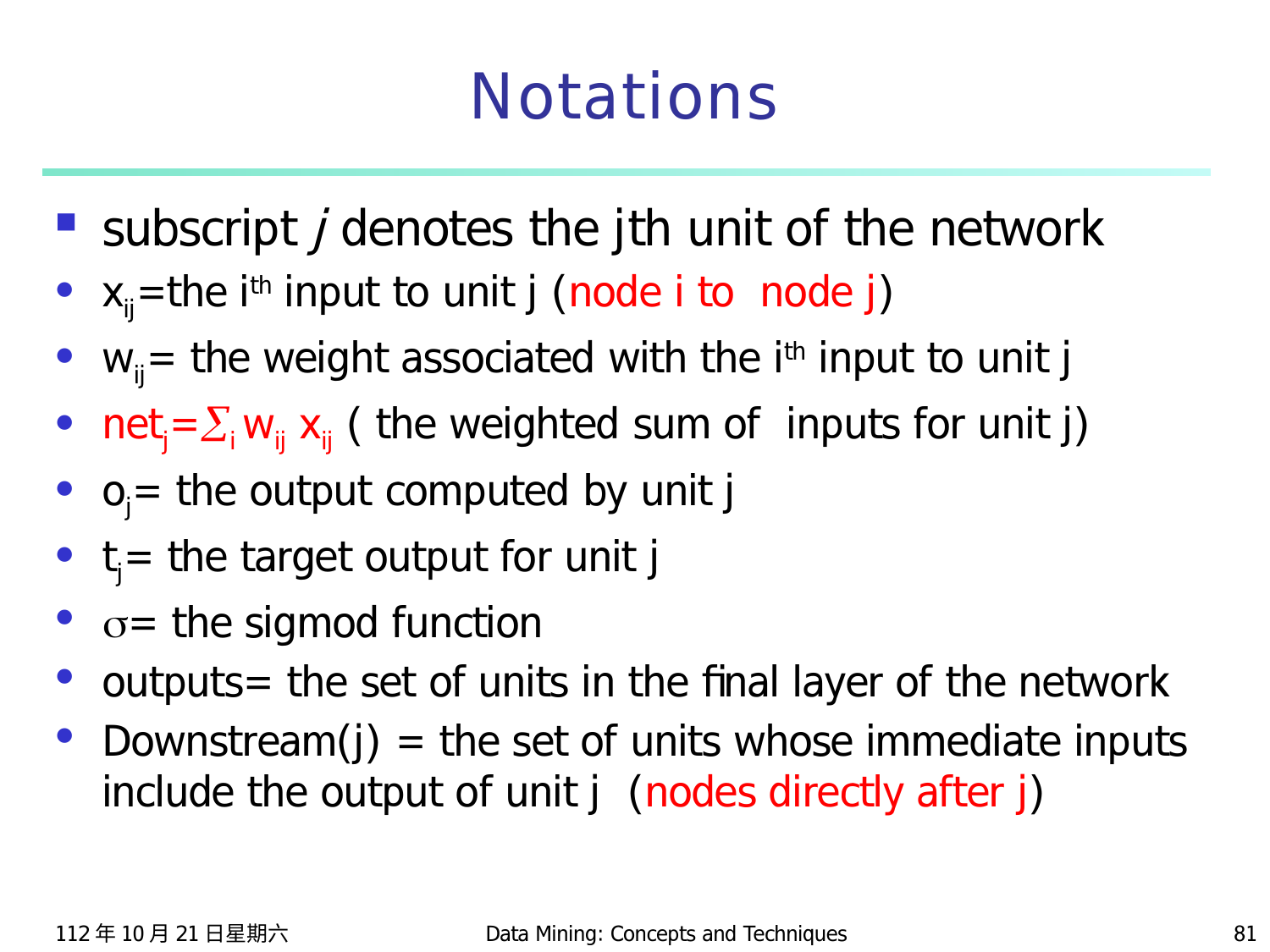

# Notations
subscript j denotes the jth unit of the network
xij=the ith input to unit j (node i to  node j)
wij= the weight associated with the ith input to unit j
netj=∑i wij xij ( the weighted sum of  inputs for unit j)
oj= the output computed by unit j
tj= the target output for unit j
σ= the sigmod function
outputs= the set of units in the final layer of the network
Downstream(j) = the set of units whose immediate inputs include the output of unit j  (nodes directly after j)

112年10月21日星期六
Data Mining: Concepts and Techniques
81